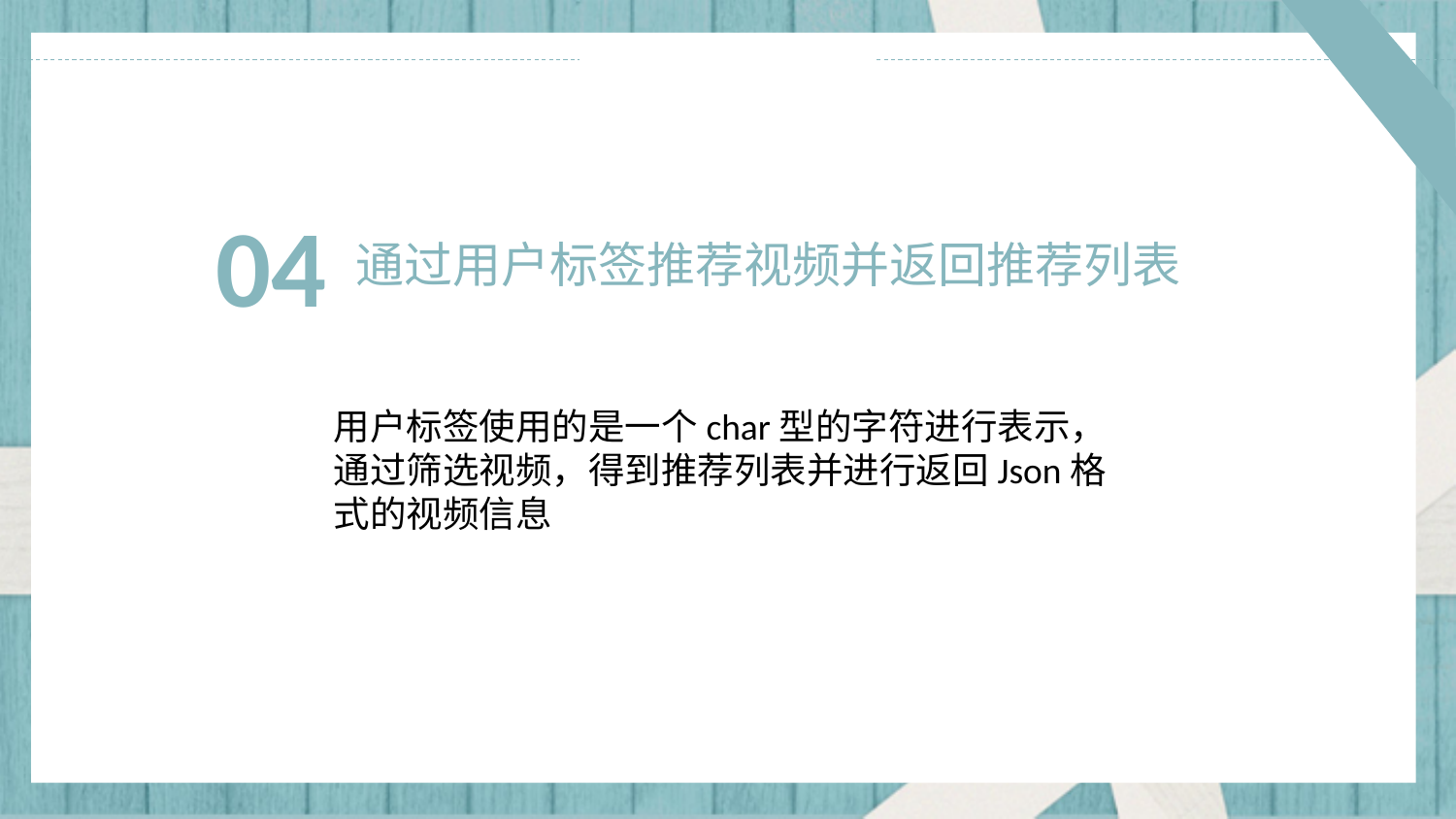

04
通过用户标签推荐视频并返回推荐列表
用户标签使用的是一个char型的字符进行表示，通过筛选视频，得到推荐列表并进行返回Json格式的视频信息